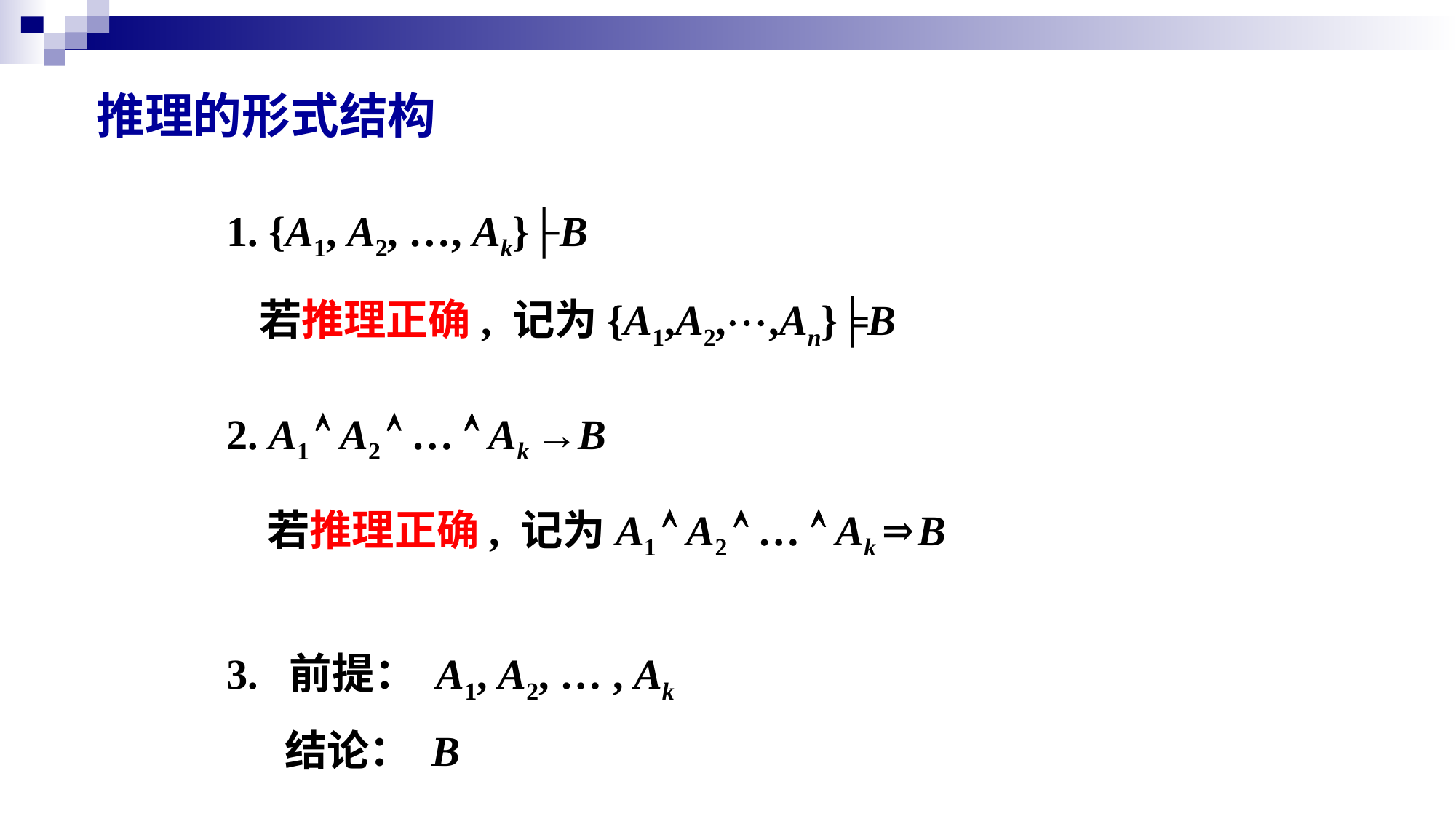

# 推理的形式结构
1. {A1, A2, …, Ak}├B
若推理正确, 记为{A1,A2,…,An}╞B
2. A1 ∧ A2 ∧ … ∧ Ak →B
若推理正确, 记为A1 ∧ A2 ∧ … ∧ Ak ⇒B
3.  前提： A1, A2, … , Ak
     结论： B